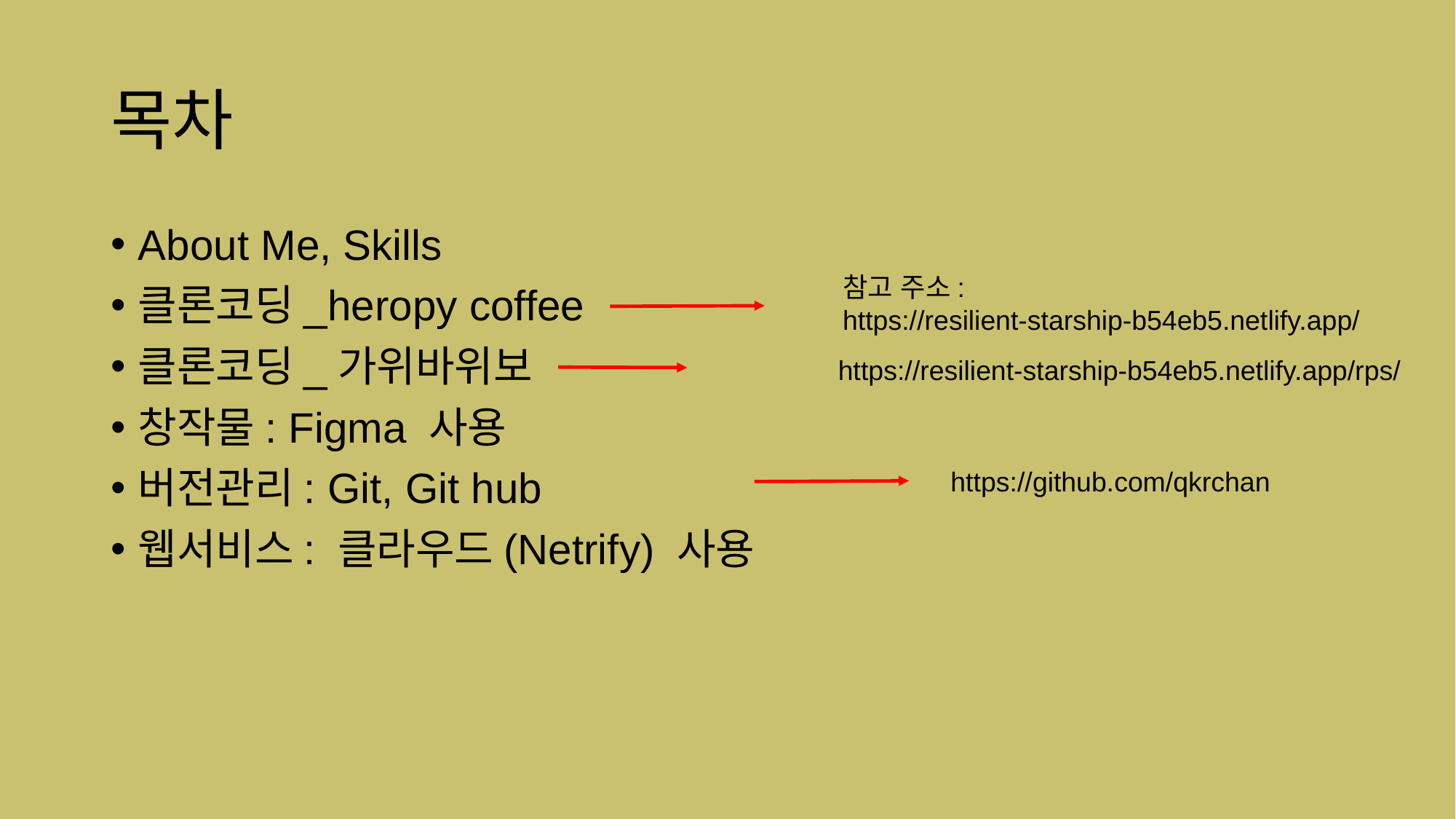

# 목차
About Me, Skills
클론코딩_heropy coffee
클론코딩_가위바위보
창작물: Figma 사용
버전관리: Git, Git hub
웹서비스: 클라우드(Netrify) 사용

참고 주소:
https://resilient-starship-b54eb5.netlify.app/
 https://resilient-starship-b54eb5.netlify.app/rps/
https://github.com/qkrchan